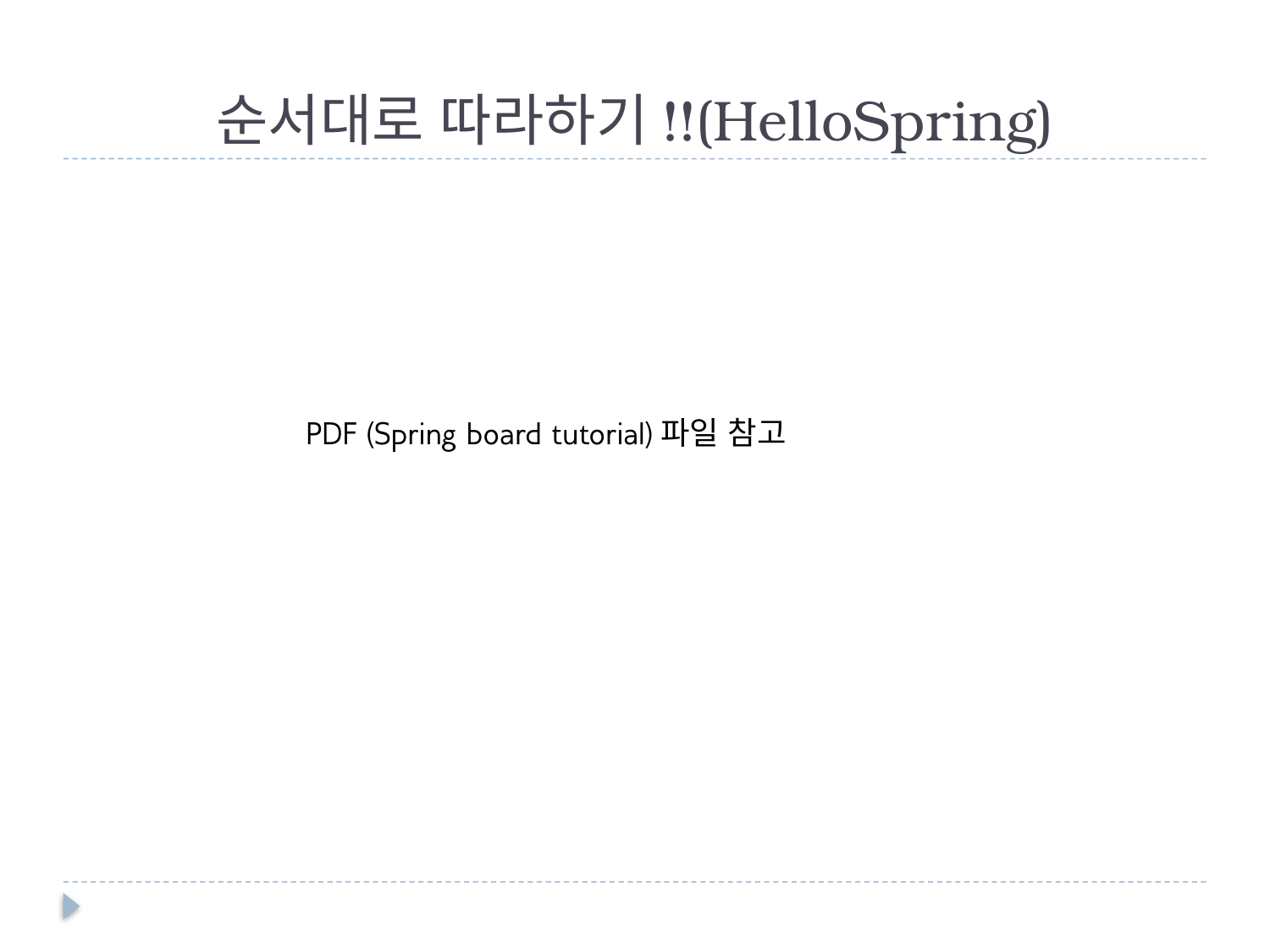

# 순서대로 따라하기!!(HelloSpring)
PDF (Spring board tutorial)파일 참고